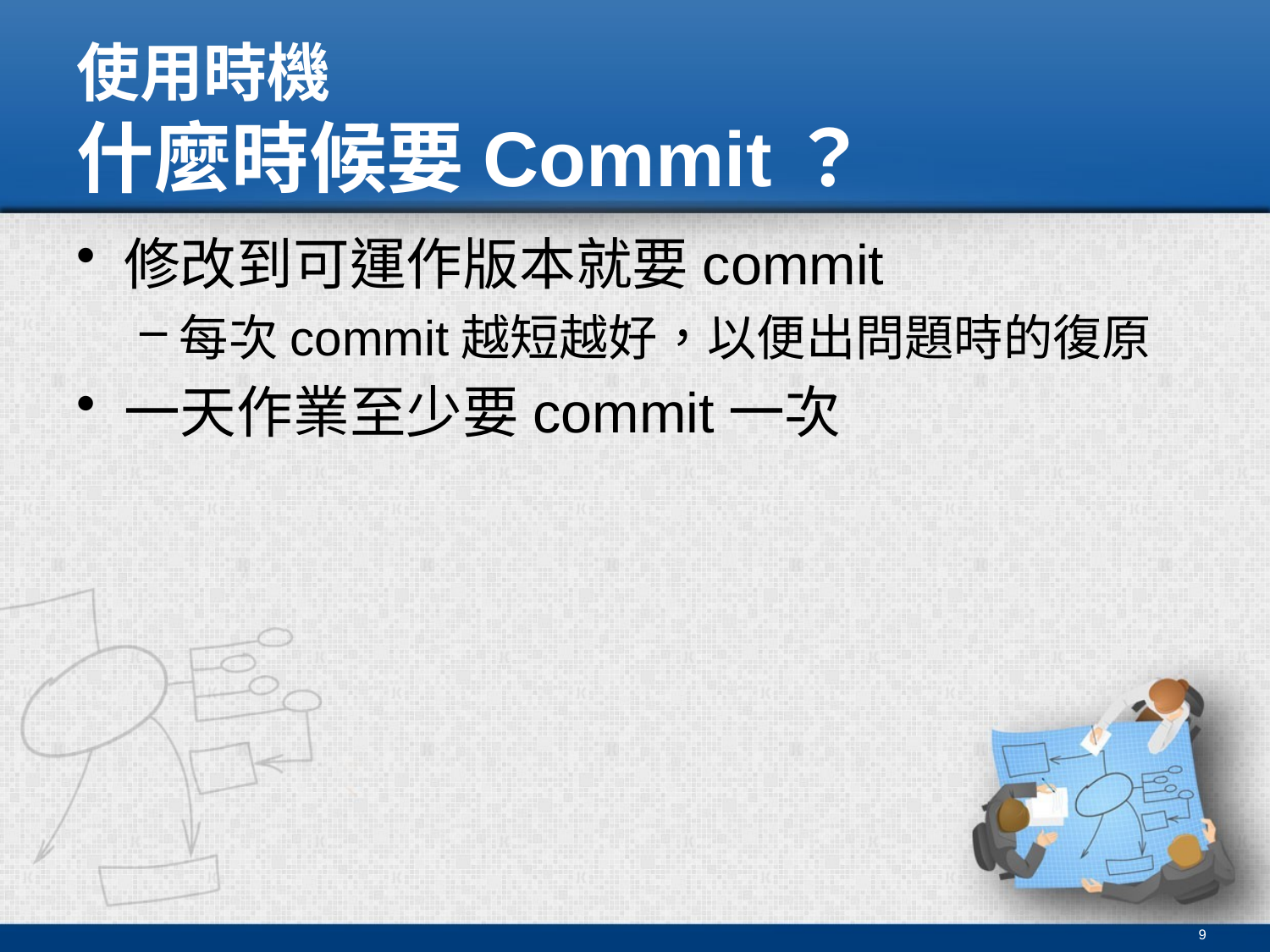

# 使用時機 什麼時候要Commit？
修改到可運作版本就要commit
每次commit越短越好，以便出問題時的復原
一天作業至少要commit一次

9